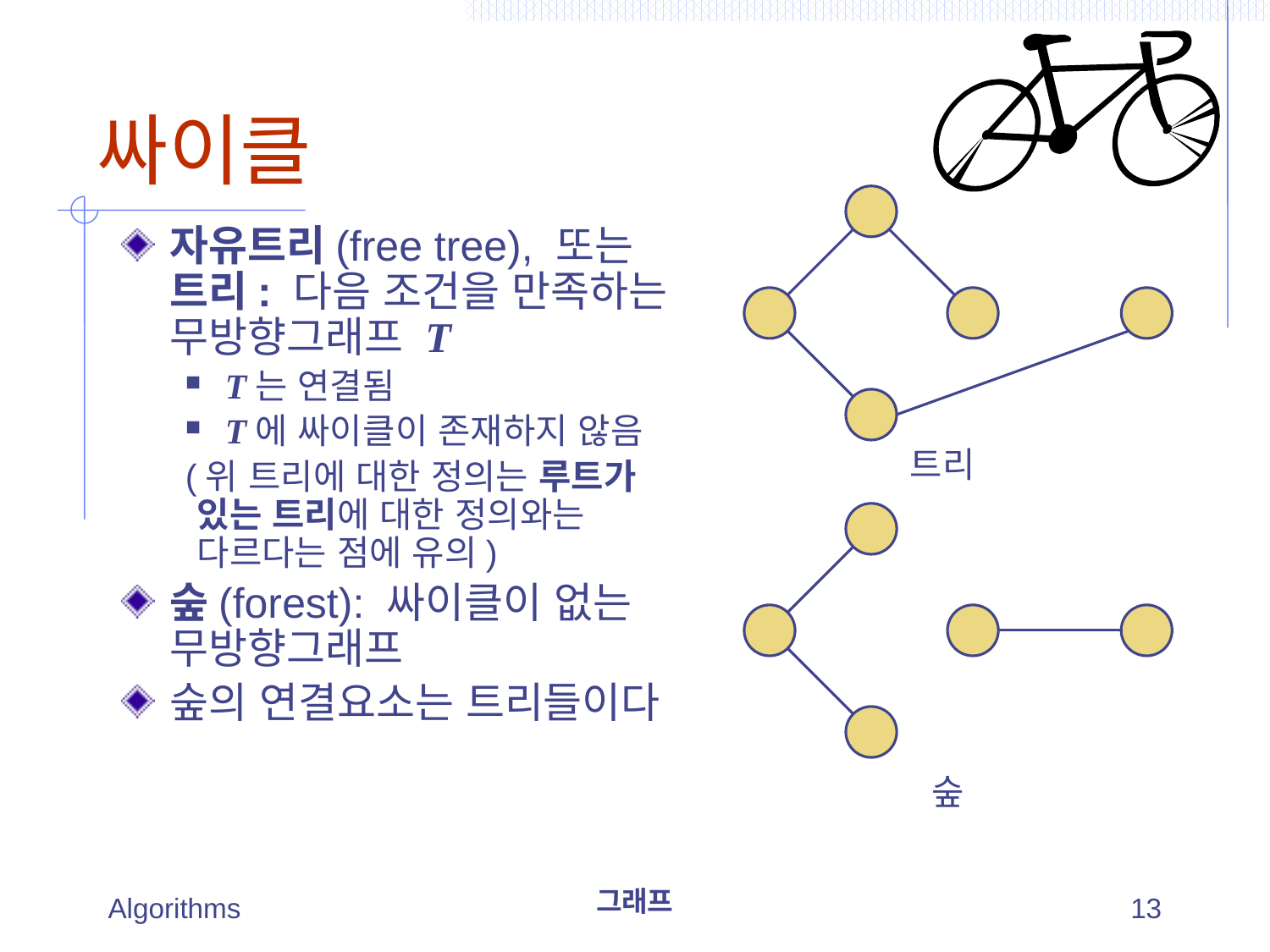

# 싸이클

자유트리(free tree), 또는 트리: 다음 조건을 만족하는 무방향그래프 T
T는 연결됨
T에 싸이클이 존재하지 않음
(위 트리에 대한 정의는 루트가 있는 트리에 대한 정의와는 다르다는 점에 유의)
숲(forest): 싸이클이 없는 무방향그래프
숲의 연결요소는 트리들이다

트리

숲
Algorithms
그래프
13